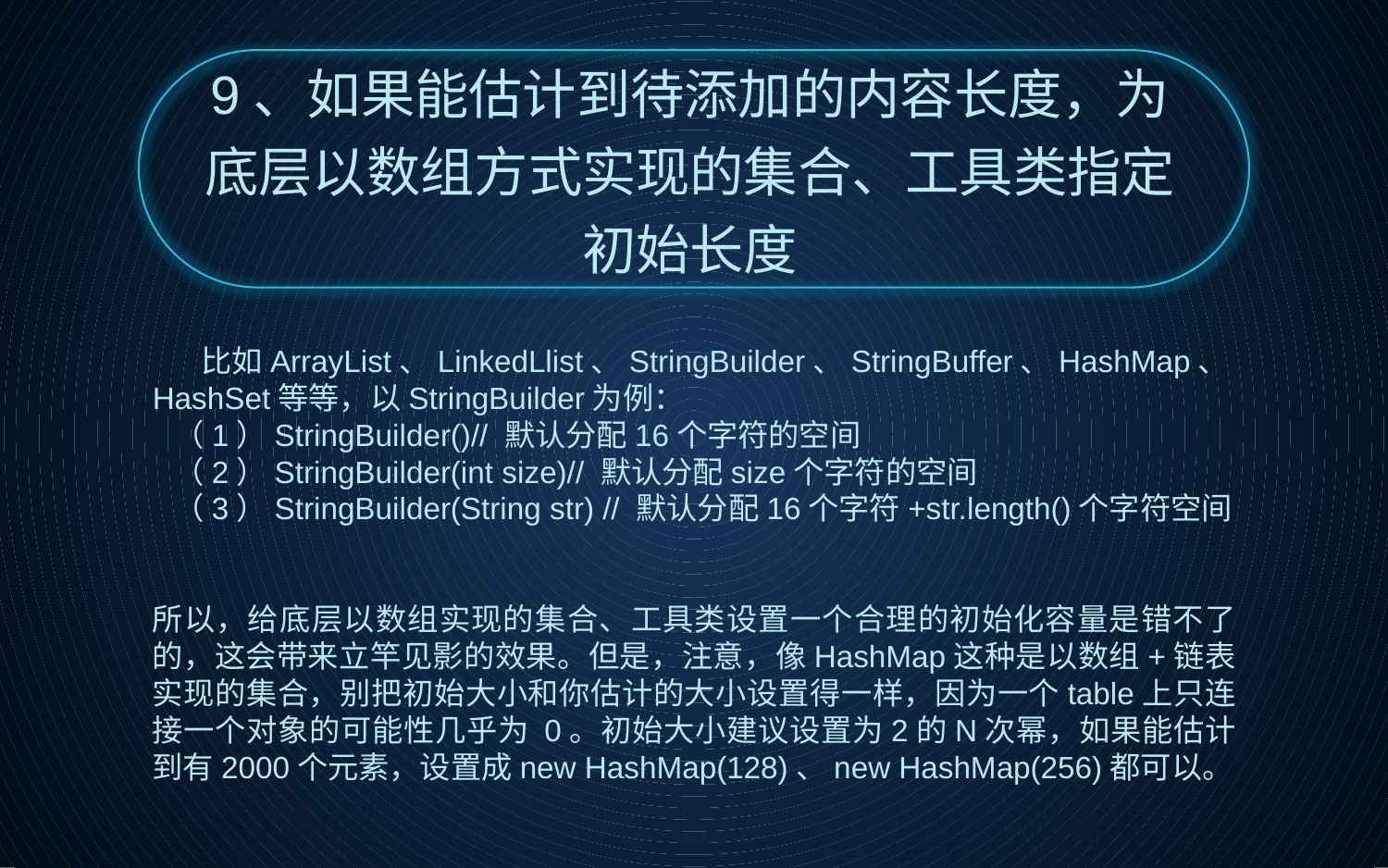

9、如果能估计到待添加的内容长度，为底层以数组方式实现的集合、工具类指定初始长度

      比如ArrayList、LinkedLlist、StringBuilder、StringBuffer、HashMap、HashSet等等，以StringBuilder为例：
  （1）StringBuilder()// 默认分配16个字符的空间
  （2）StringBuilder(int size)// 默认分配size个字符的空间
  （3）StringBuilder(String str) // 默认分配16个字符+str.length()个字符空间

所以，给底层以数组实现的集合、工具类设置一个合理的初始化容量是错不了的，这会带来立竿见影的效果。但是，注意，像HashMap这种是以数组+链表实现的集合，别把初始大小和你估计的大小设置得一样，因为一个table上只连接一个对象的可能性几乎为 0。初始大小建议设置为2的N次幂，如果能估计到有2000个元素，设置成new HashMap(128)、new HashMap(256)都可以。